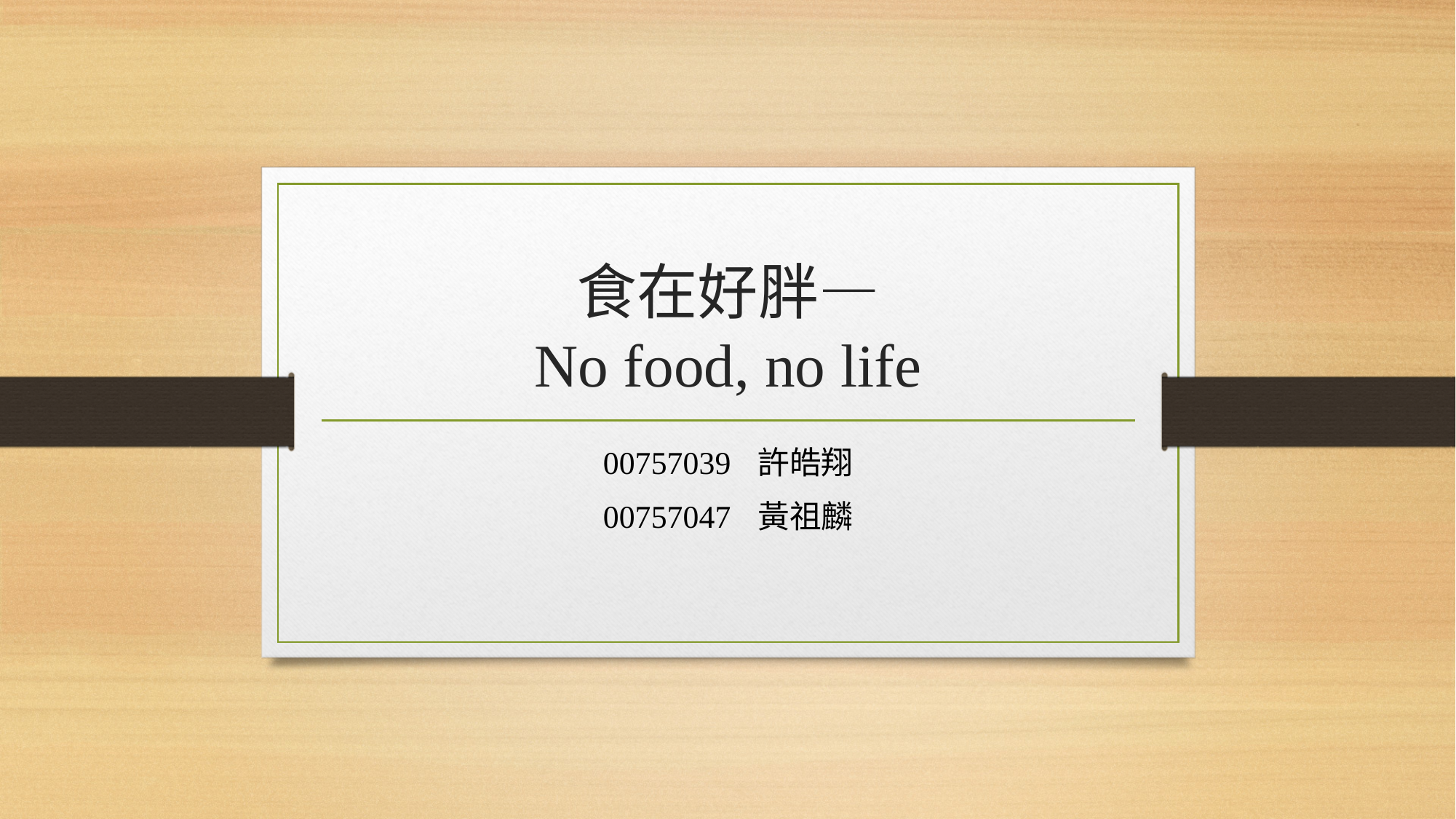

# 食在好胖— No food, no life
00757039 許皓翔
00757047 黃祖麟